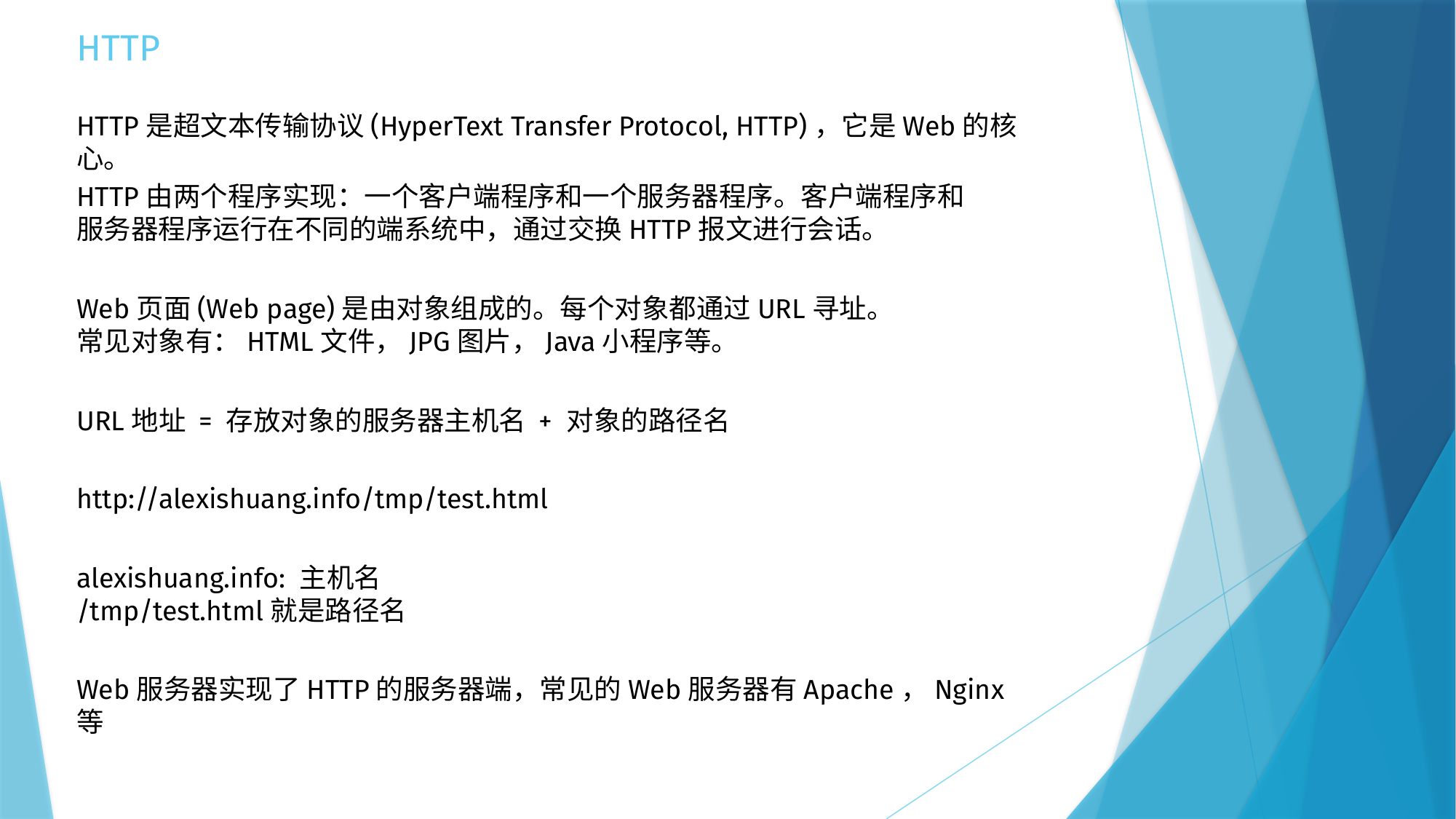

# HTTP
HTTP是超文本传输协议(HyperText Transfer Protocol, HTTP)，它是Web的核心。
HTTP由两个程序实现：一个客户端程序和一个服务器程序。客户端程序和服务器程序运行在不同的端系统中，通过交换HTTP报文进行会话。
Web页面(Web page)是由对象组成的。每个对象都通过URL寻址。常见对象有：HTML文件，JPG图片，Java小程序等。
URL地址 = 存放对象的服务器主机名 + 对象的路径名
http://alexishuang.info/tmp/test.html
alexishuang.info: 主机名
/tmp/test.html就是路径名
Web服务器实现了HTTP的服务器端，常见的Web服务器有Apache，Nginx等